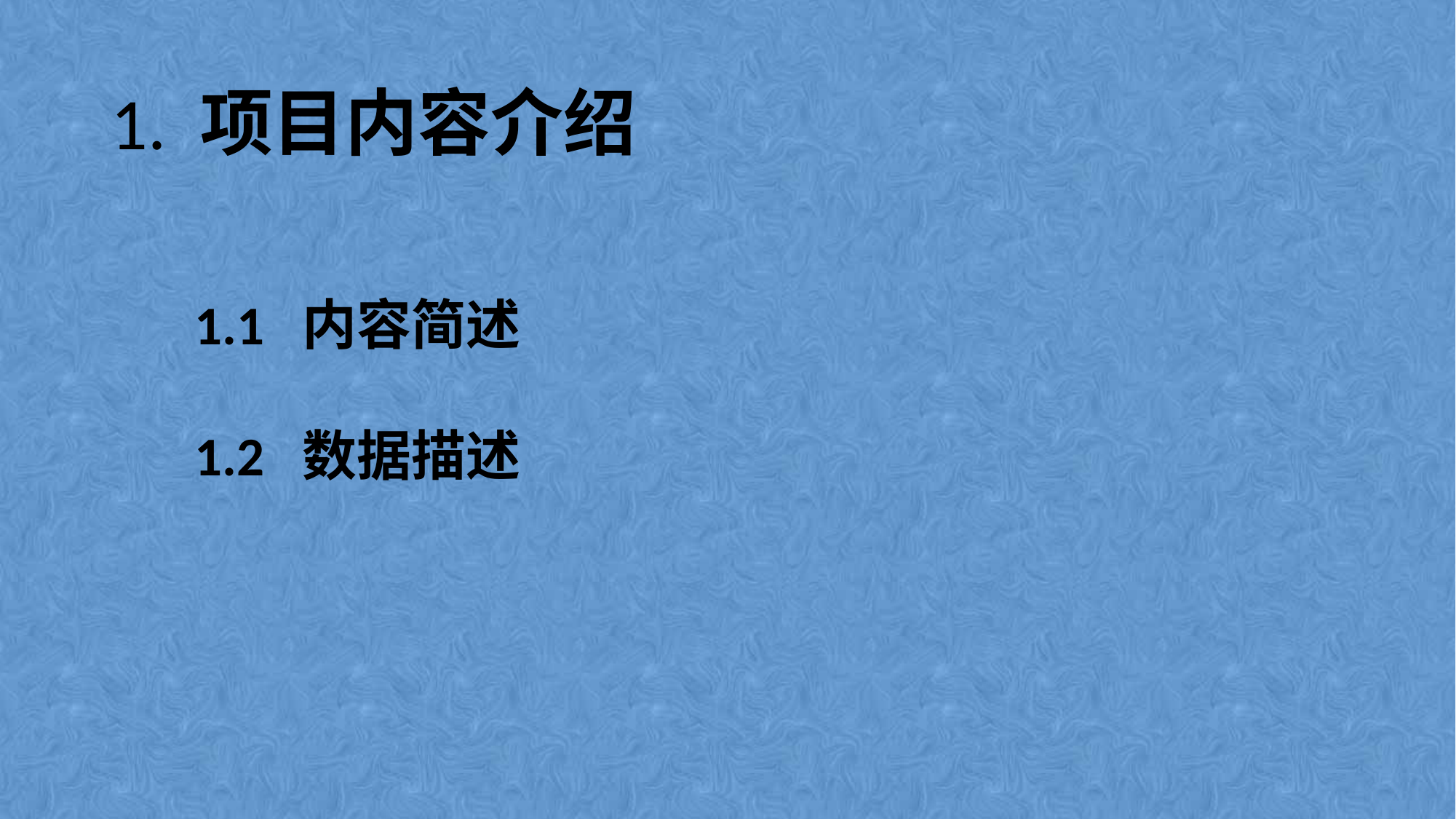

# 1. 项目内容介绍
1.1  内容简述

1.2  数据描述